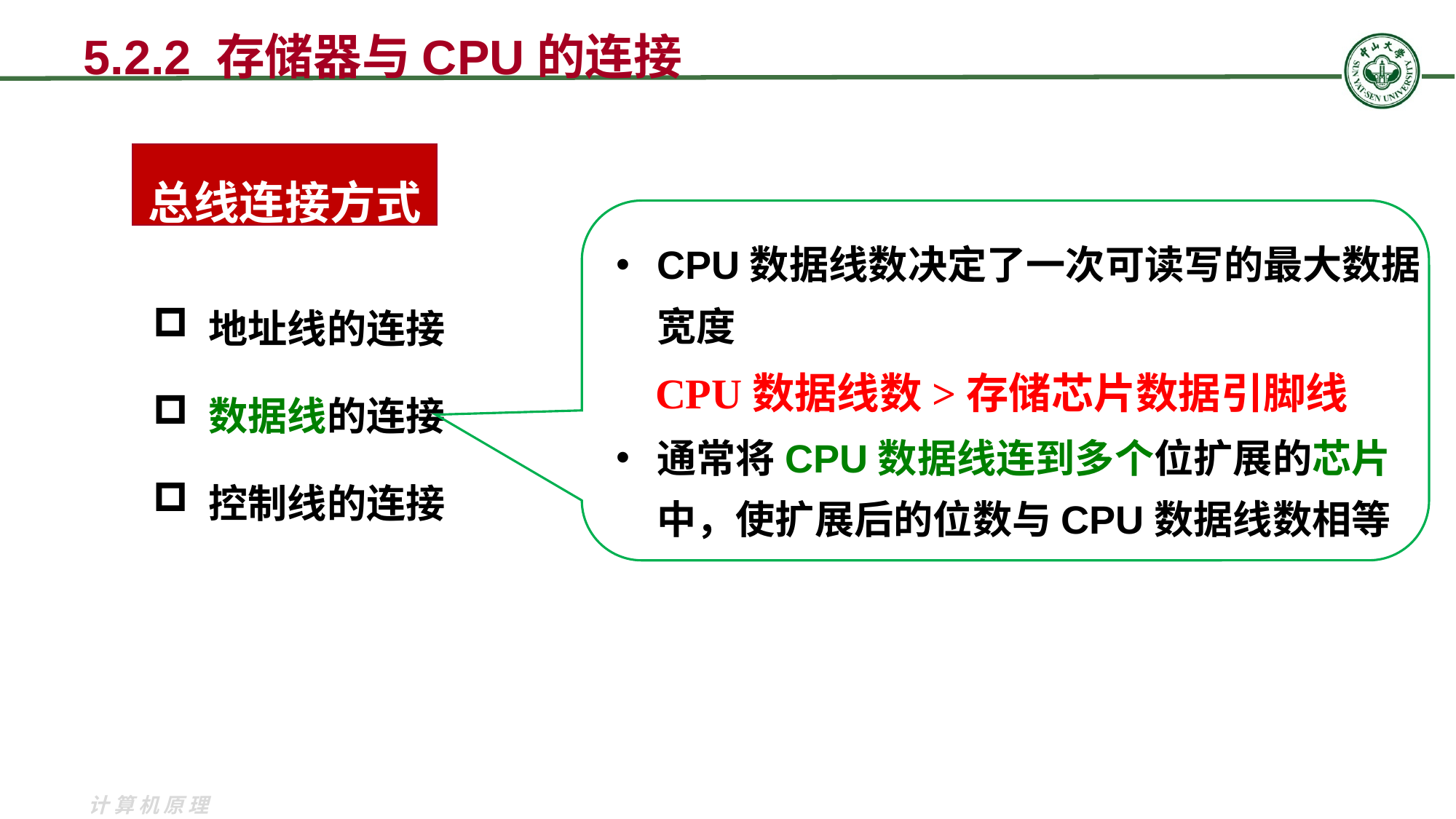

5.2.2 存储器与CPU的连接
总线连接方式

CPU数据线数决定了一次可读写的最大数据宽度
    CPU数据线数>存储芯片数据引脚线
通常将CPU数据线连到多个位扩展的芯片中，使扩展后的位数与CPU数据线数相等
 地址线的连接
 数据线的连接
 控制线的连接